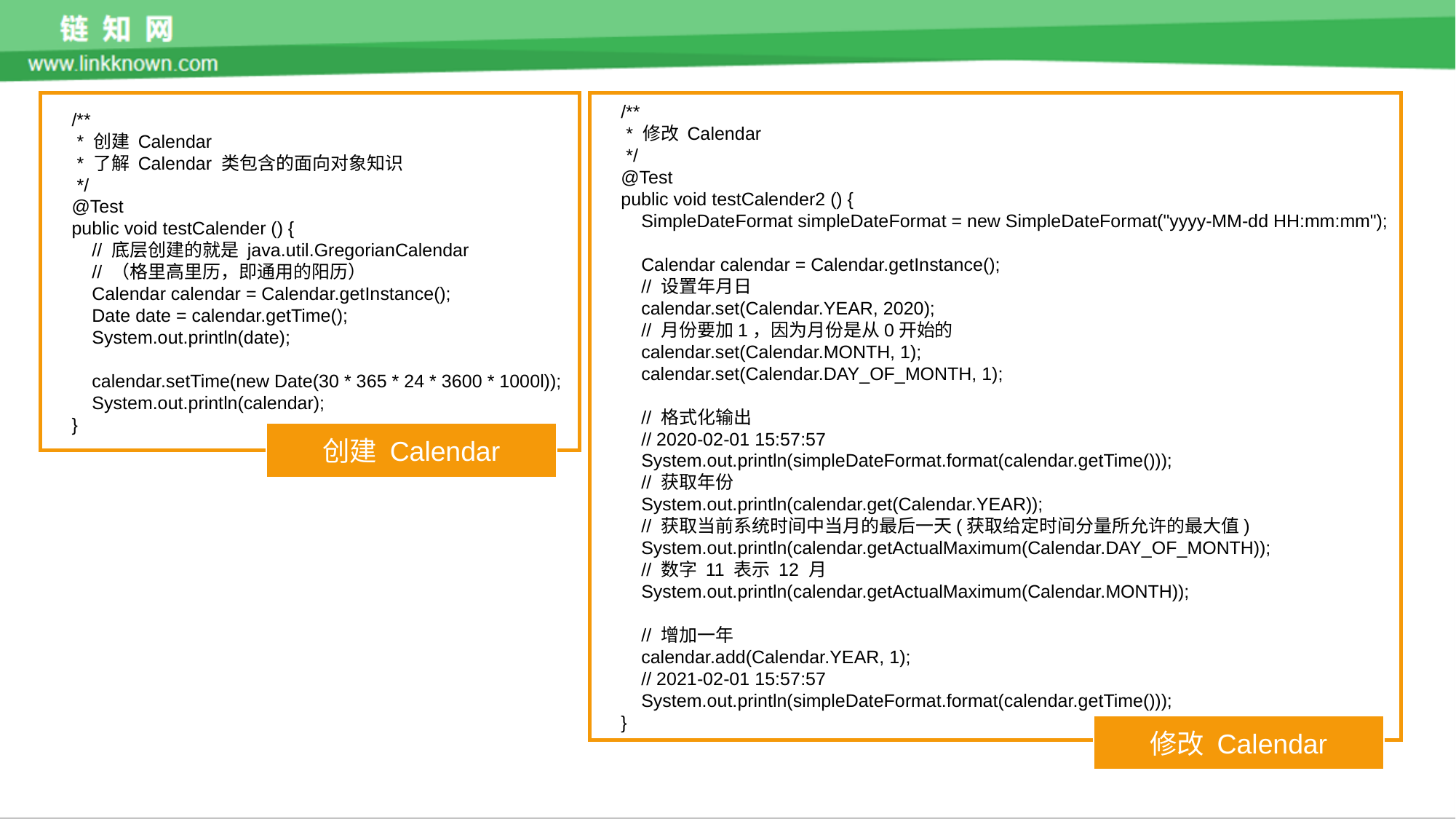

/**
     * 创建 Calendar
     * 了解 Calendar 类包含的面向对象知识
     */
    @Test
    public void testCalender () {
        // 底层创建的就是 java.util.GregorianCalendar
        // （格里高里历，即通用的阳历）
        Calendar calendar = Calendar.getInstance();
        Date date = calendar.getTime();
        System.out.println(date);

        calendar.setTime(new Date(30 * 365 * 24 * 3600 * 1000l));
        System.out.println(calendar);
    }
    /**
     * 修改 Calendar
     */
    @Test
    public void testCalender2 () {
        SimpleDateFormat simpleDateFormat = new SimpleDateFormat("yyyy-MM-dd HH:mm:mm");

        Calendar calendar = Calendar.getInstance();
        // 设置年月日
        calendar.set(Calendar.YEAR, 2020);
        // 月份要加1，因为月份是从0开始的
        calendar.set(Calendar.MONTH, 1);
        calendar.set(Calendar.DAY_OF_MONTH, 1);

        // 格式化输出
        // 2020-02-01 15:57:57
        System.out.println(simpleDateFormat.format(calendar.getTime()));
        // 获取年份
        System.out.println(calendar.get(Calendar.YEAR));
        // 获取当前系统时间中当月的最后一天(获取给定时间分量所允许的最大值)
        System.out.println(calendar.getActualMaximum(Calendar.DAY_OF_MONTH));
        // 数字 11 表示 12 月
        System.out.println(calendar.getActualMaximum(Calendar.MONTH));

        // 增加一年
        calendar.add(Calendar.YEAR, 1);
        // 2021-02-01 15:57:57
        System.out.println(simpleDateFormat.format(calendar.getTime()));
    }
创建 Calendar
修改 Calendar